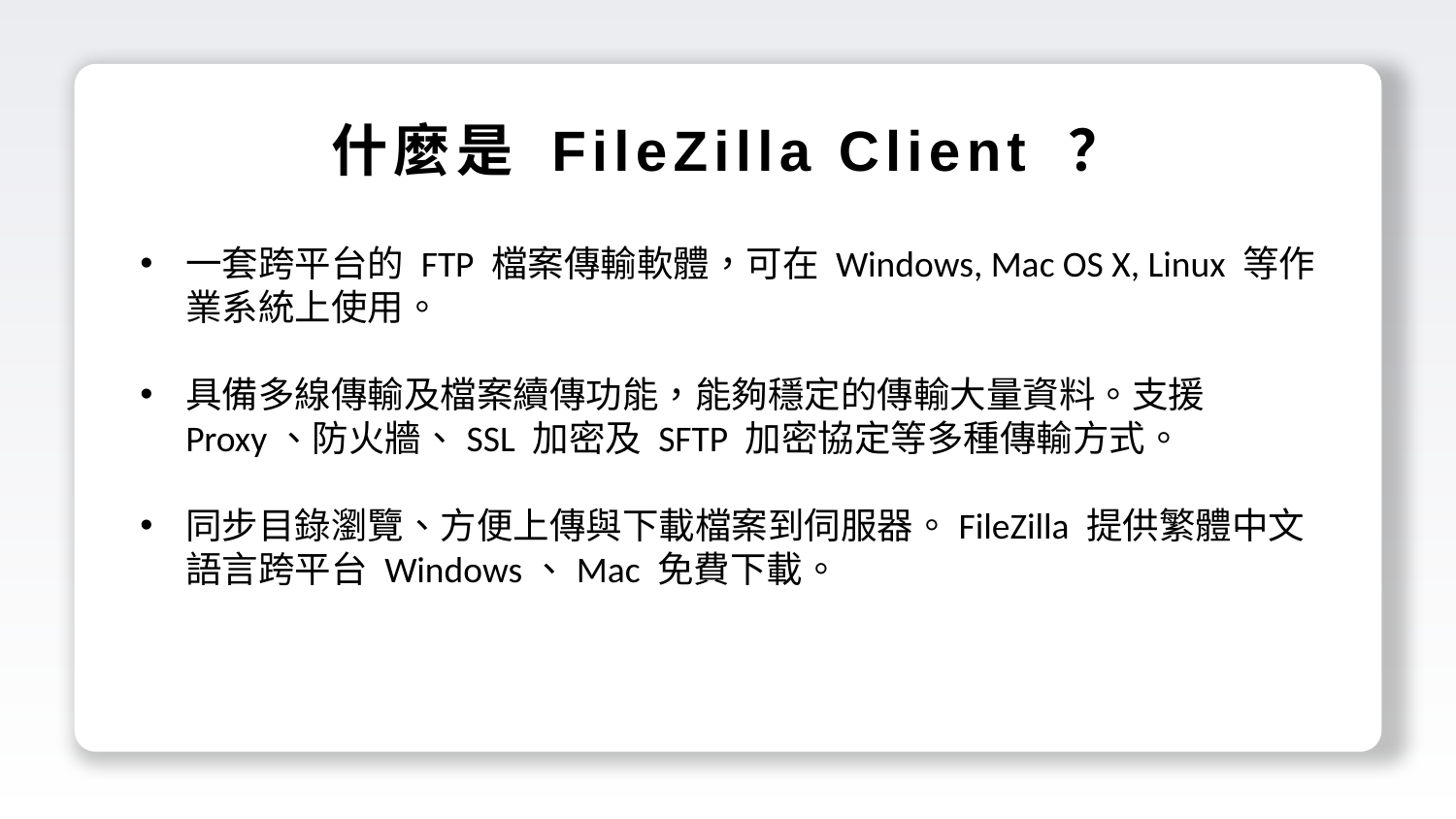

什麼是 FileZilla Client ？
一套跨平台的 FTP 檔案傳輸軟體，可在 Windows, Mac OS X, Linux 等作業系統上使用。

具備多線傳輸及檔案續傳功能，能夠穩定的傳輸大量資料。支援 Proxy、防火牆、SSL 加密及 SFTP 加密協定等多種傳輸方式。

同步目錄瀏覽、方便上傳與下載檔案到伺服器。FileZilla 提供繁體中文語言跨平台 Windows、Mac 免費下載。